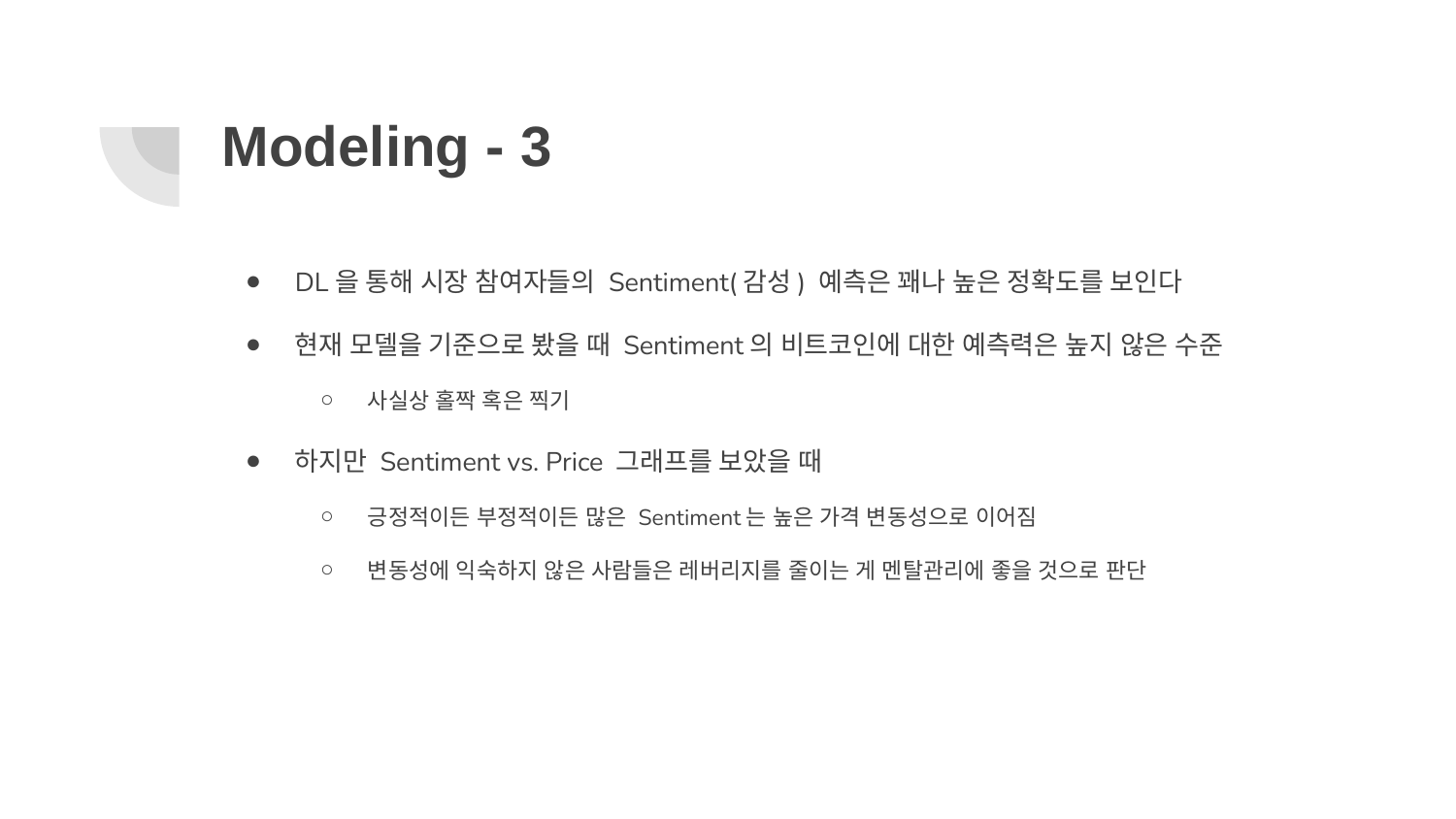

# Modeling - 3
DL을 통해 시장 참여자들의 Sentiment(감성) 예측은 꽤나 높은 정확도를 보인다
현재 모델을 기준으로 봤을 때 Sentiment의 비트코인에 대한 예측력은 높지 않은 수준
사실상 홀짝 혹은 찍기
하지만 Sentiment vs. Price 그래프를 보았을 때
긍정적이든 부정적이든 많은 Sentiment는 높은 가격 변동성으로 이어짐
변동성에 익숙하지 않은 사람들은 레버리지를 줄이는 게 멘탈관리에 좋을 것으로 판단